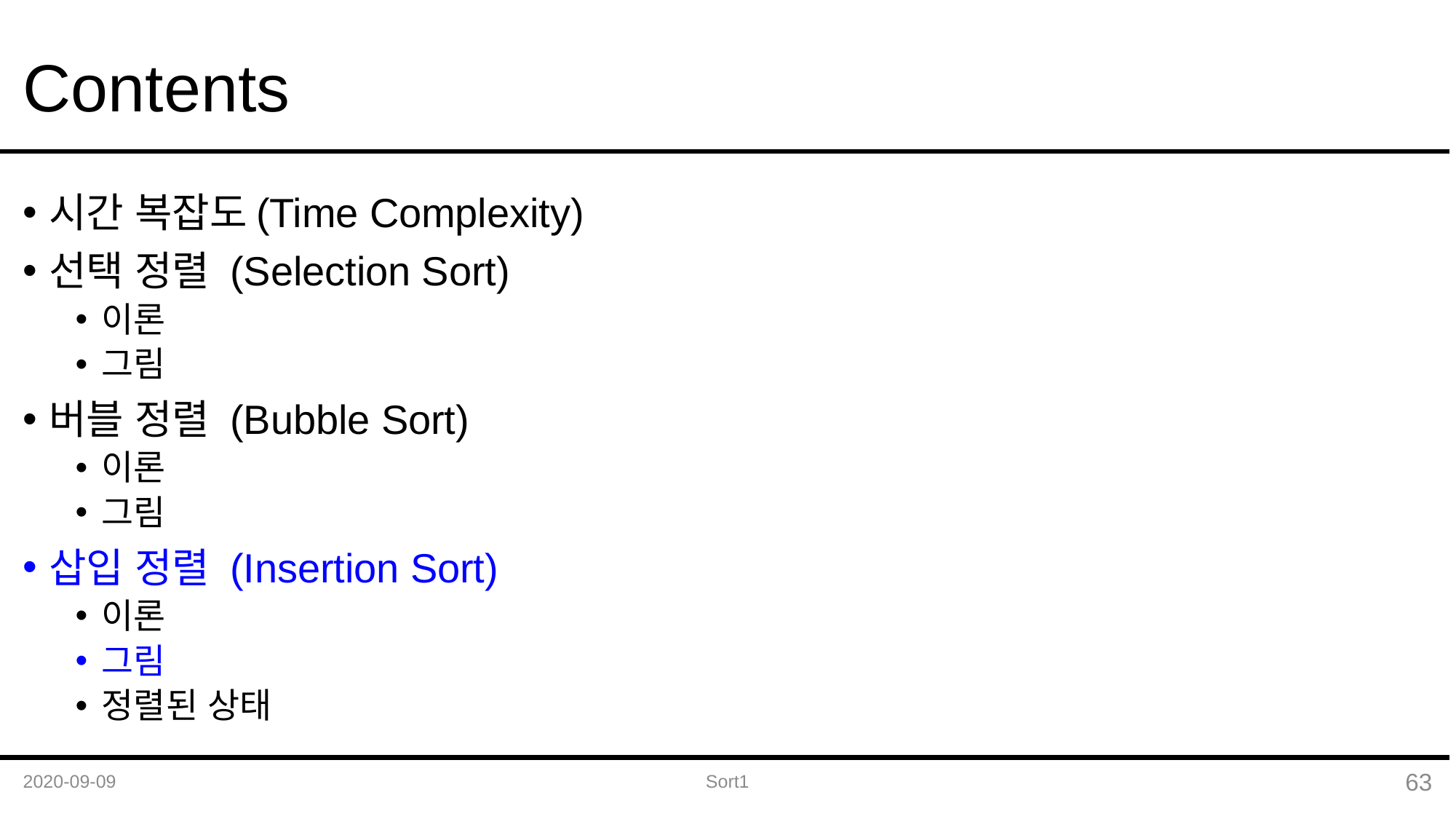

# Contents
시간 복잡도(Time Complexity)
선택 정렬 (Selection Sort)
이론
그림
버블 정렬 (Bubble Sort)
이론
그림
삽입 정렬 (Insertion Sort)
이론
그림
정렬된 상태

63
2020-09-09
Sort1